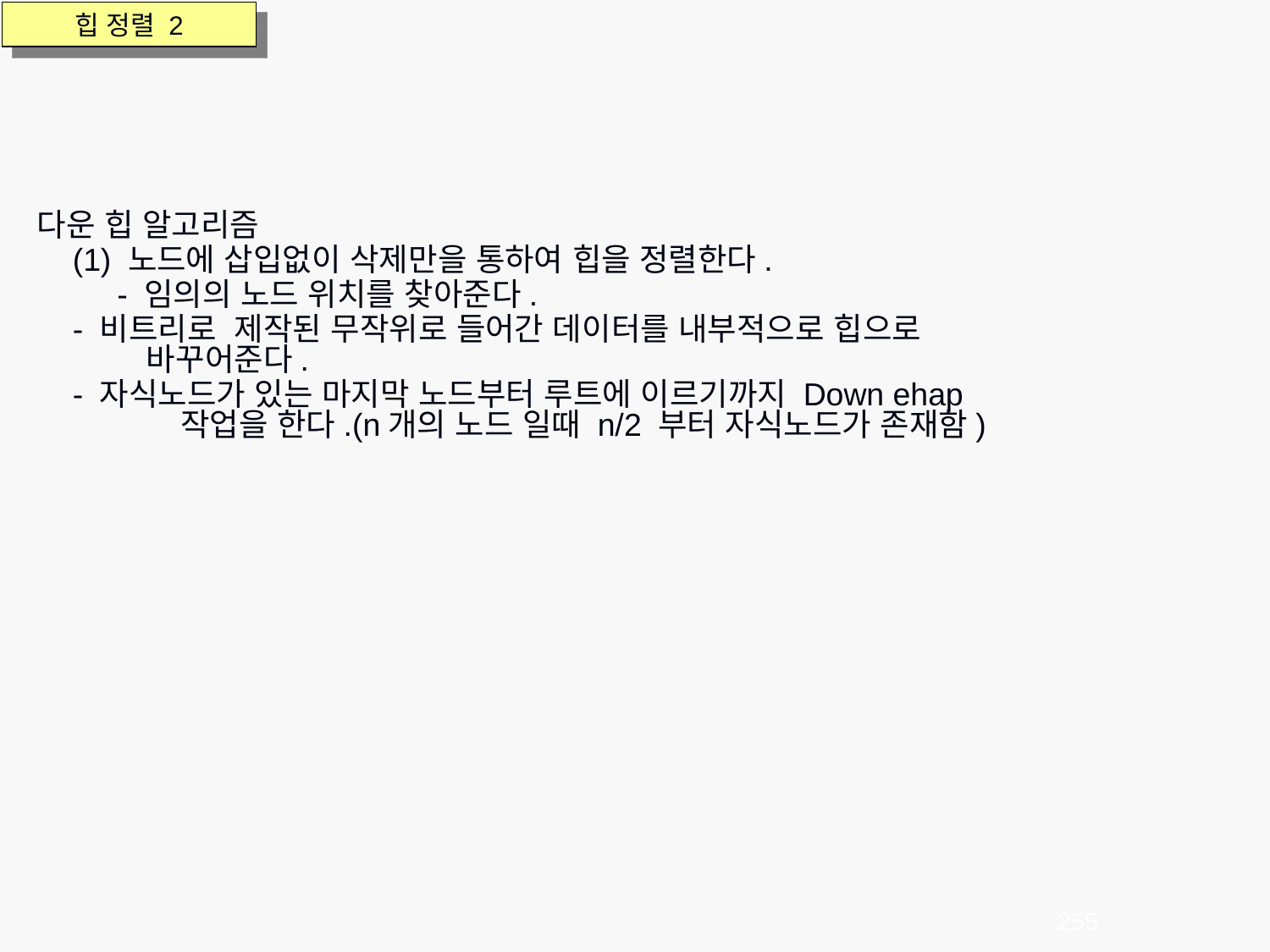

힙 정렬 2

다운 힙 알고리즘
    (1) 노드에 삽입없이 삭제만을 통하여 힙을 정렬한다.
         - 임의의 노드 위치를 찾아준다.
    - 비트리로  제작된 무작위로 들어간 데이터를 내부적으로 힙으로
    바꾸어준다.
    - 자식노드가 있는 마지막 노드부터 루트에 이르기까지 Down ehap
       작업을 한다.(n개의 노드 일때 n/2 부터 자식노드가 존재함)

255